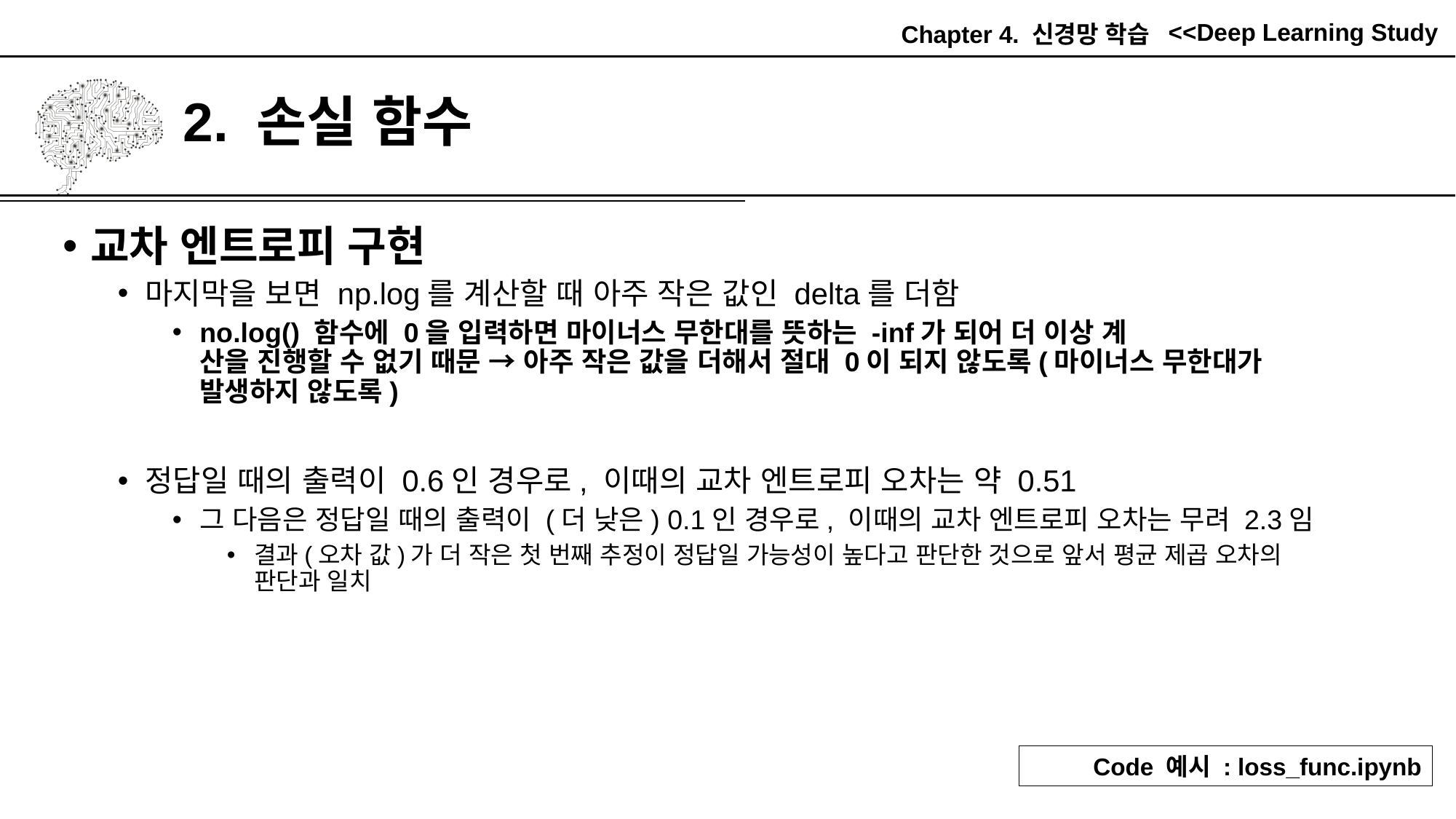

Chapter 4. 신경망 학습
# 2. 손실 함수
교차 엔트로피 구현
마지막을 보면 np.log를 계산할 때 아주 작은 값인 delta를 더함
no.log() 함수에 0을 입력하면 마이너스 무한대를 뜻하는 -inf가 되어 더 이상 계
산을 진행할 수 없기 때문 → 아주 작은 값을 더해서 절대 0이 되지 않도록(마이너스 무한대가 발생하지 않도록)

정답일 때의 출력이 0.6인 경우로, 이때의 교차 엔트로피 오차는 약 0.51
그 다음은 정답일 때의 출력이 (더 낮은) 0.1인 경우로, 이때의 교차 엔트로피 오차는 무려 2.3임
결과(오차 값)가 더 작은 첫 번째 추정이 정답일 가능성이 높다고 판단한 것으로 앞서 평균 제곱 오차의 판단과 일치

Code 예시 : loss_func.ipynb